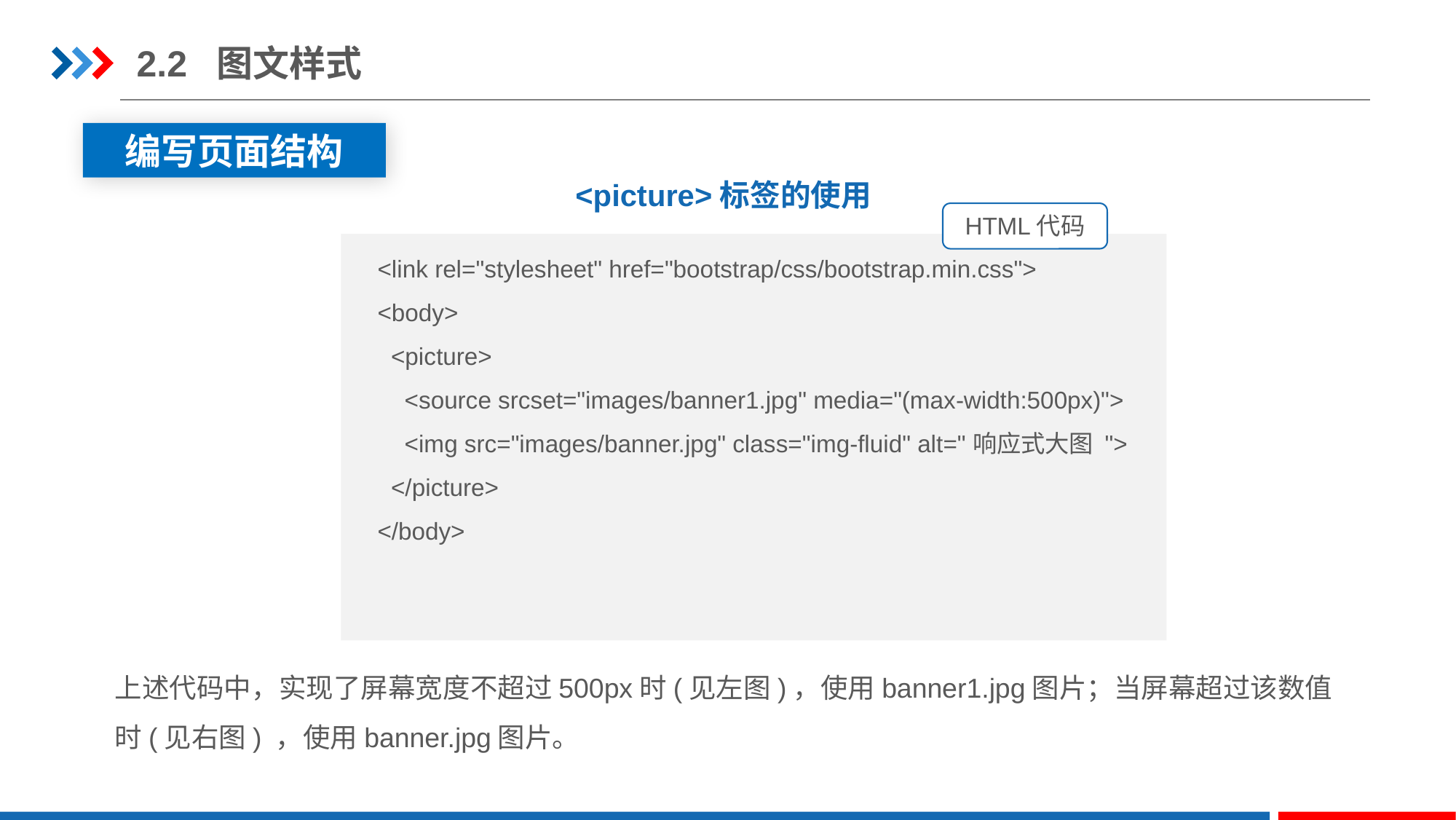

2.2  图文样式
编写页面结构
<picture>标签的使用
HTML代码

<link rel="stylesheet" href="bootstrap/css/bootstrap.min.css">
<body>
  <picture>
    <source srcset="images/banner1.jpg" media="(max-width:500px)">
    <img src="images/banner.jpg" class="img-fluid" alt="响应式大图 ">
  </picture>
</body>
上述代码中，实现了屏幕宽度不超过500px时(见左图)，使用banner1.jpg图片；当屏幕超过该数值时(见右图) ，使用banner.jpg图片。